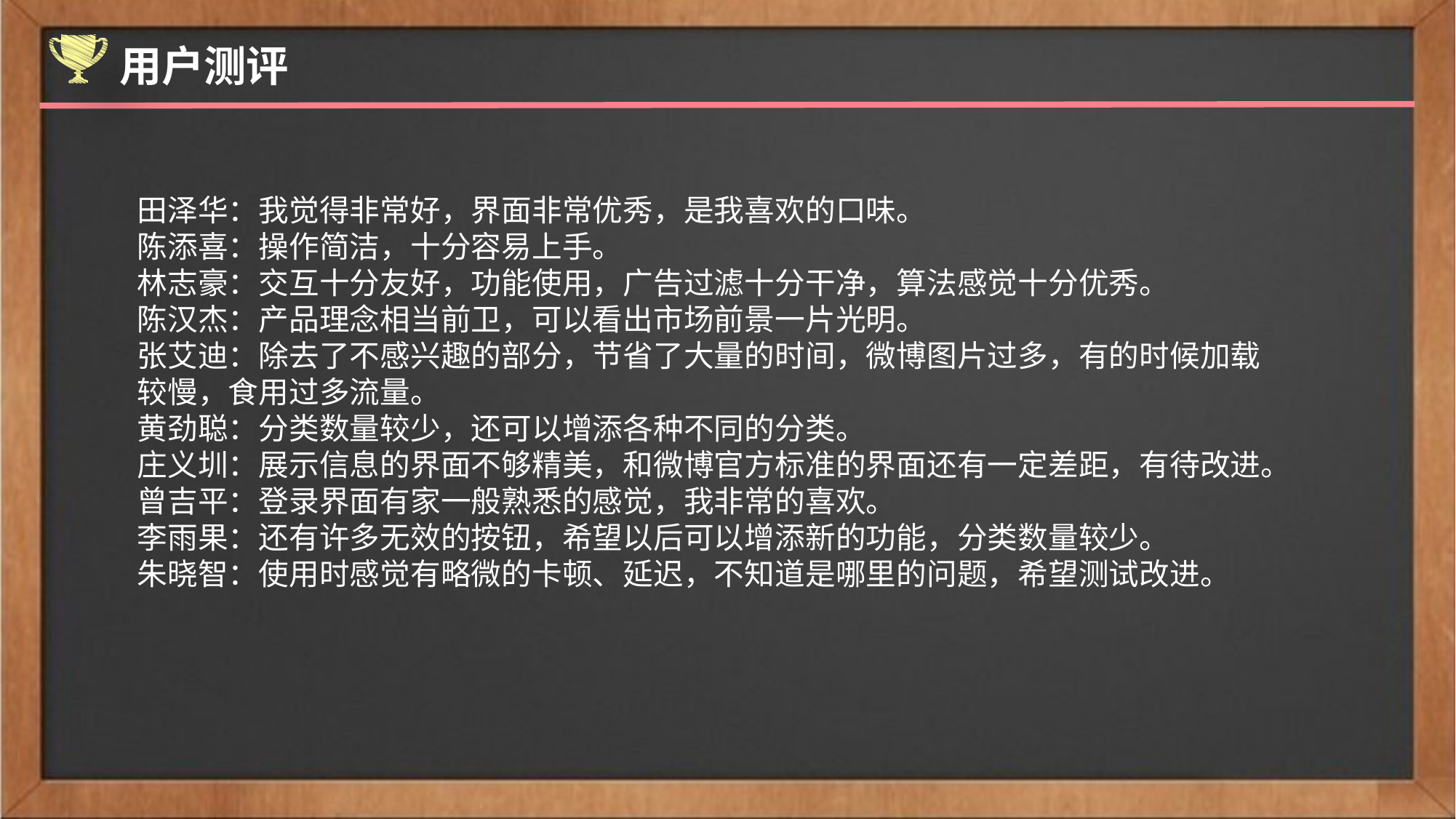

用户测评
田泽华：我觉得非常好，界面非常优秀，是我喜欢的口味。
陈添喜：操作简洁，十分容易上手。
林志豪：交互十分友好，功能使用，广告过滤十分干净，算法感觉十分优秀。
陈汉杰：产品理念相当前卫，可以看出市场前景一片光明。
张艾迪：除去了不感兴趣的部分，节省了大量的时间，微博图片过多，有的时候加载较慢，食用过多流量。
黄劲聪：分类数量较少，还可以增添各种不同的分类。
庄义圳：展示信息的界面不够精美，和微博官方标准的界面还有一定差距，有待改进。
曾吉平：登录界面有家一般熟悉的感觉，我非常的喜欢。
李雨果：还有许多无效的按钮，希望以后可以增添新的功能，分类数量较少。
朱晓智：使用时感觉有略微的卡顿、延迟，不知道是哪里的问题，希望测试改进。